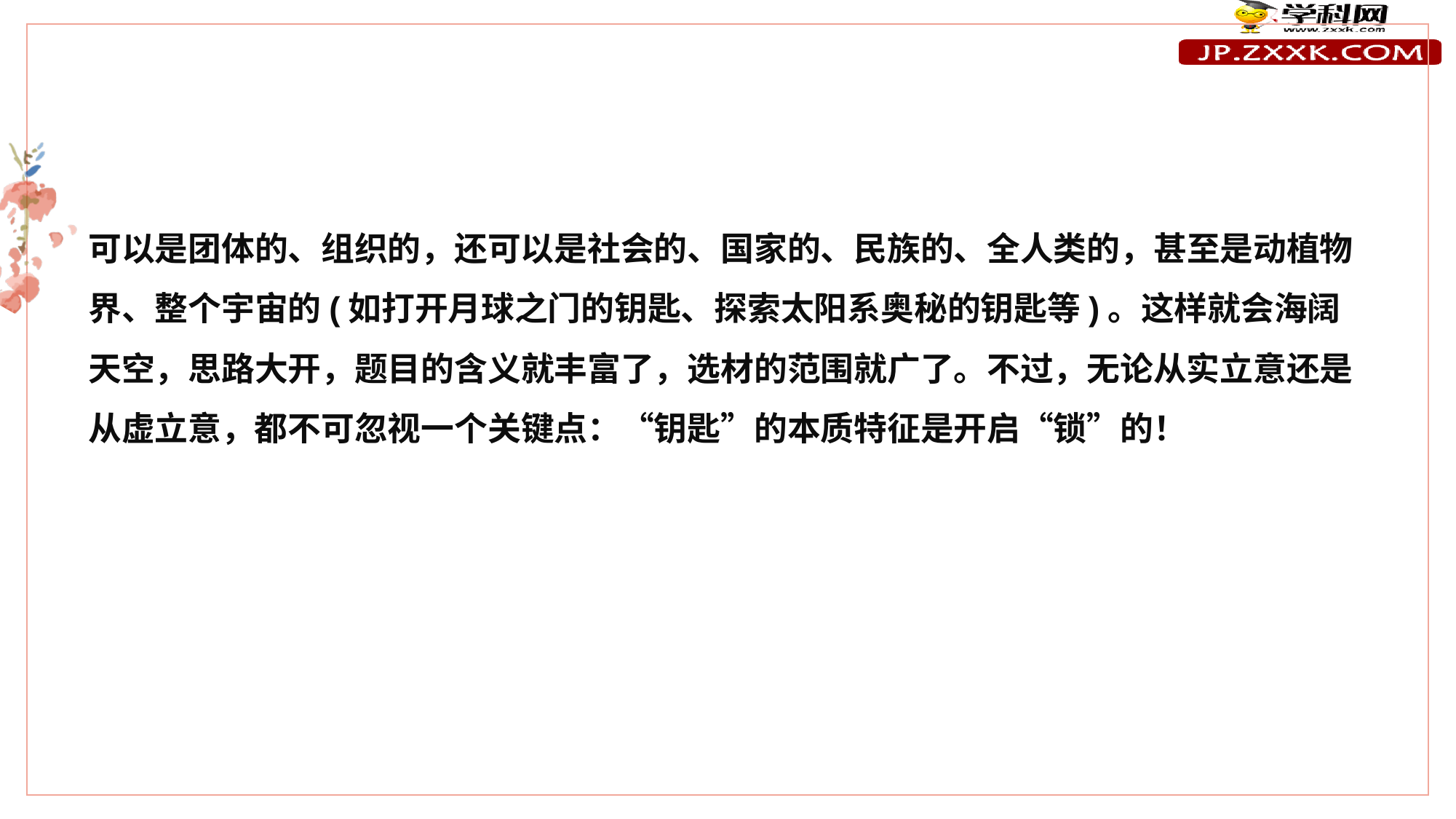

可以是团体的、组织的，还可以是社会的、国家的、民族的、全人类的，甚至是动植物界、整个宇宙的(如打开月球之门的钥匙、探索太阳系奥秘的钥匙等)。这样就会海阔天空，思路大开，题目的含义就丰富了，选材的范围就广了。不过，无论从实立意还是从虚立意，都不可忽视一个关键点：“钥匙”的本质特征是开启“锁”的！